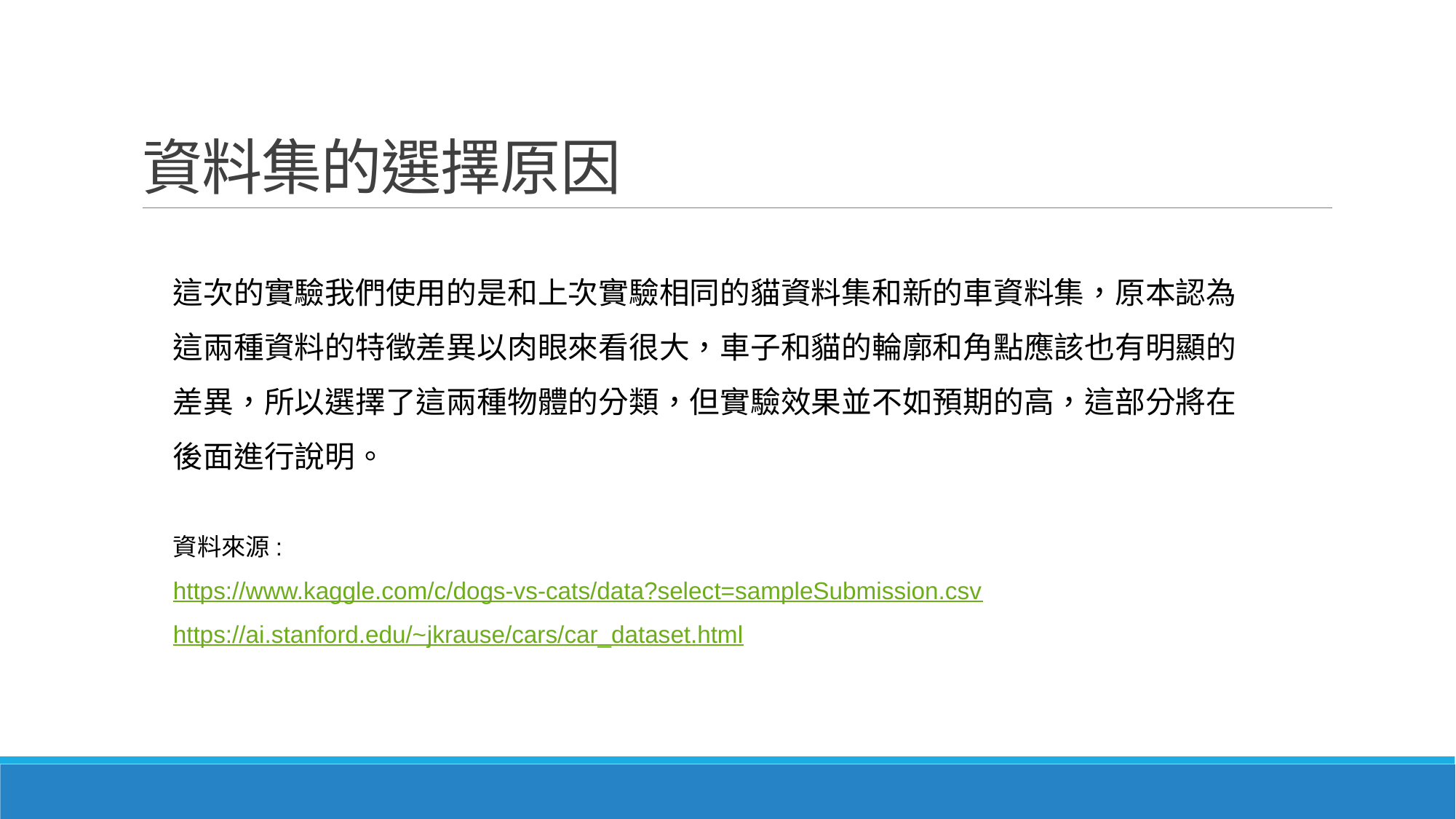

# 資料集的選擇原因
這次的實驗我們使用的是和上次實驗相同的貓資料集和新的車資料集，原本認為這兩種資料的特徵差異以肉眼來看很大，車子和貓的輪廓和角點應該也有明顯的差異，所以選擇了這兩種物體的分類，但實驗效果並不如預期的高，這部分將在後面進行說明。

資料來源:
https://www.kaggle.com/c/dogs-vs-cats/data?select=sampleSubmission.csv
https://ai.stanford.edu/~jkrause/cars/car_dataset.html